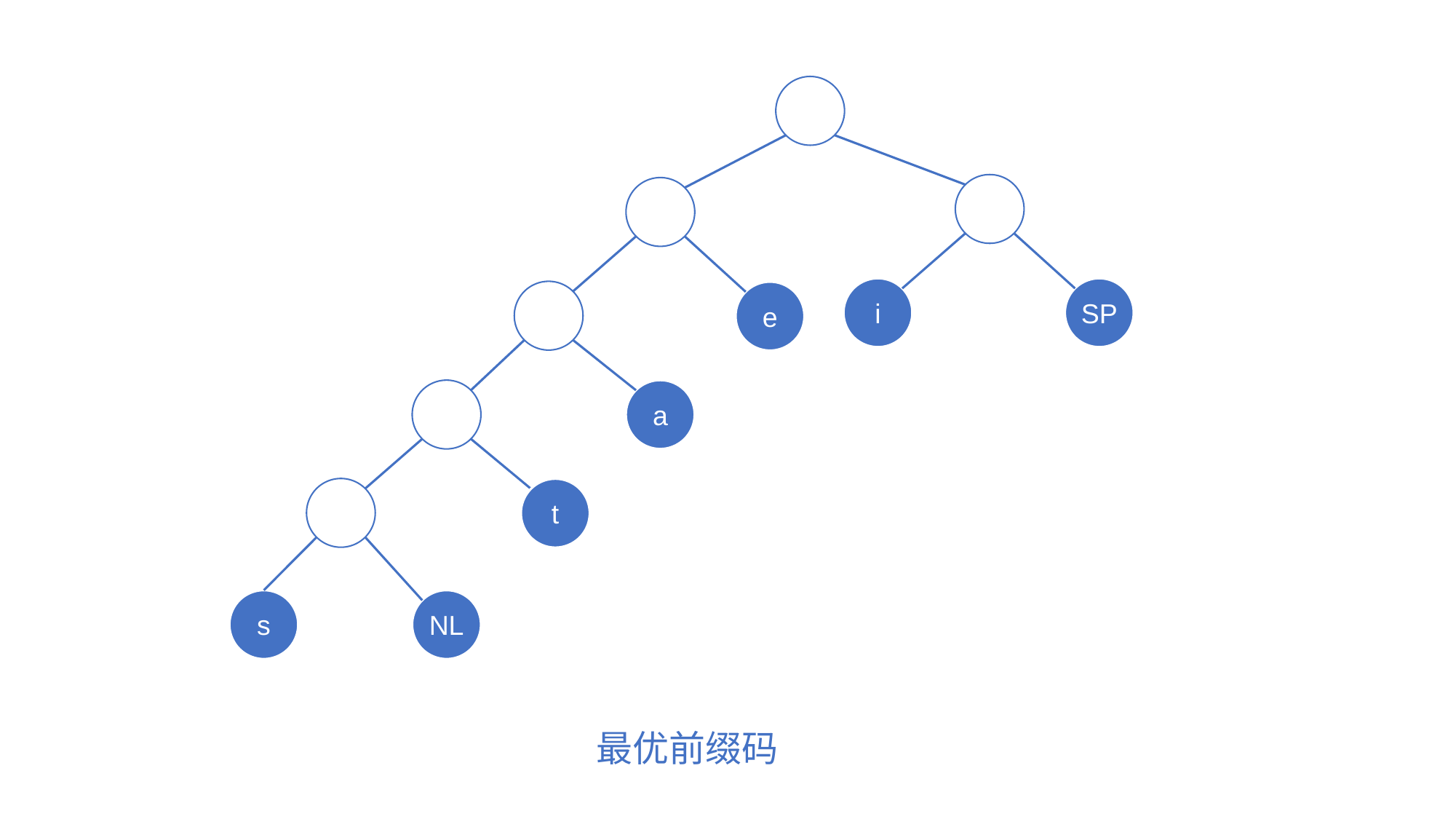

i
SP

e

a

t
s
NL
最优前缀码